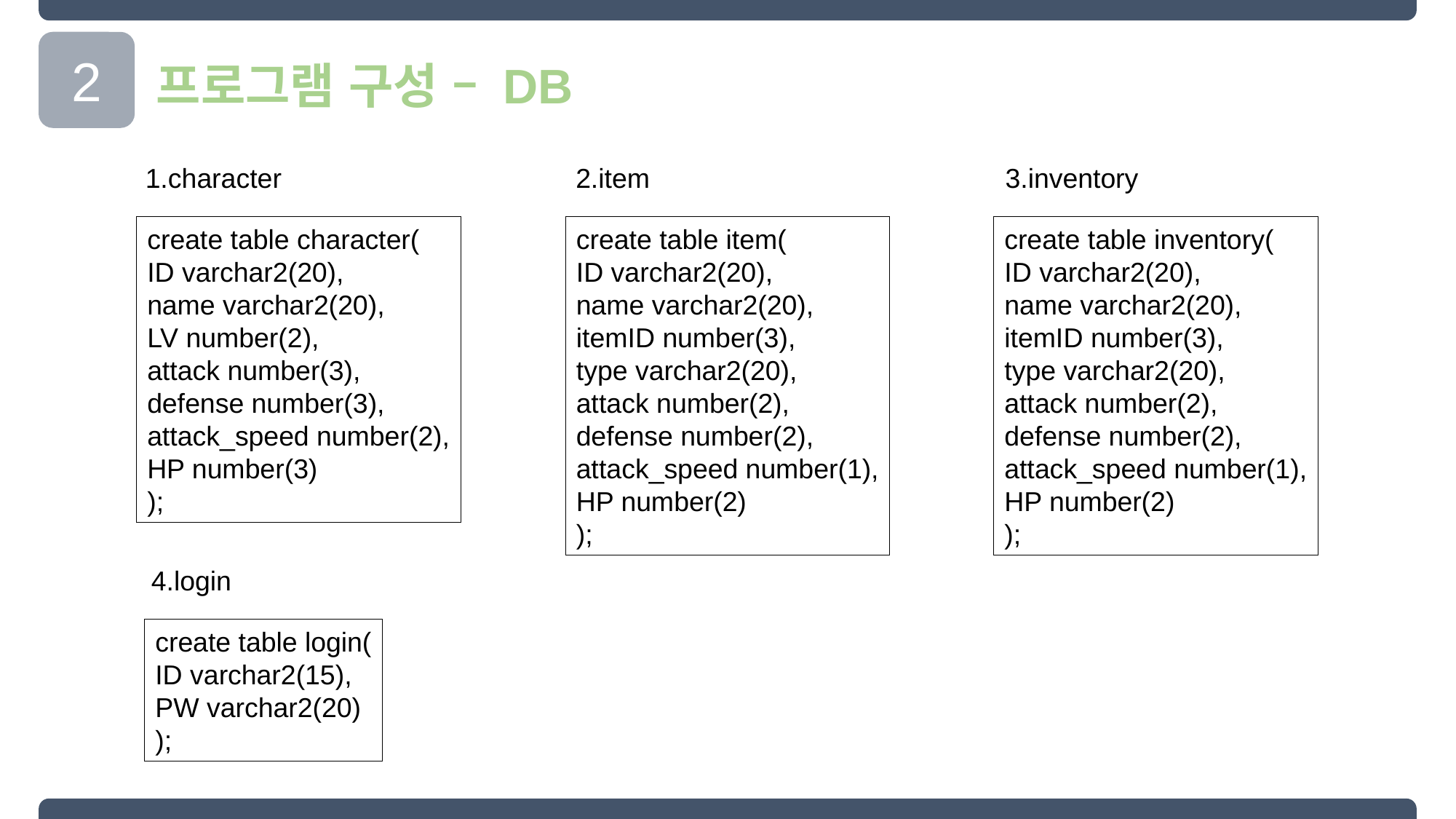

2
프로그램 구성 – DB
1.character
2.item
3.inventory
create table character(
ID varchar2(20),
name varchar2(20),
LV number(2),
attack number(3),
defense number(3),
attack_speed number(2),
HP number(3)
);
create table item(
ID varchar2(20),
name varchar2(20),
itemID number(3),
type varchar2(20),
attack number(2),
defense number(2),
attack_speed number(1),
HP number(2)
);
create table inventory(
ID varchar2(20),
name varchar2(20),
itemID number(3),
type varchar2(20),
attack number(2),
defense number(2),
attack_speed number(1),
HP number(2)
);
4.login
create table login(
ID varchar2(15),
PW varchar2(20)
);